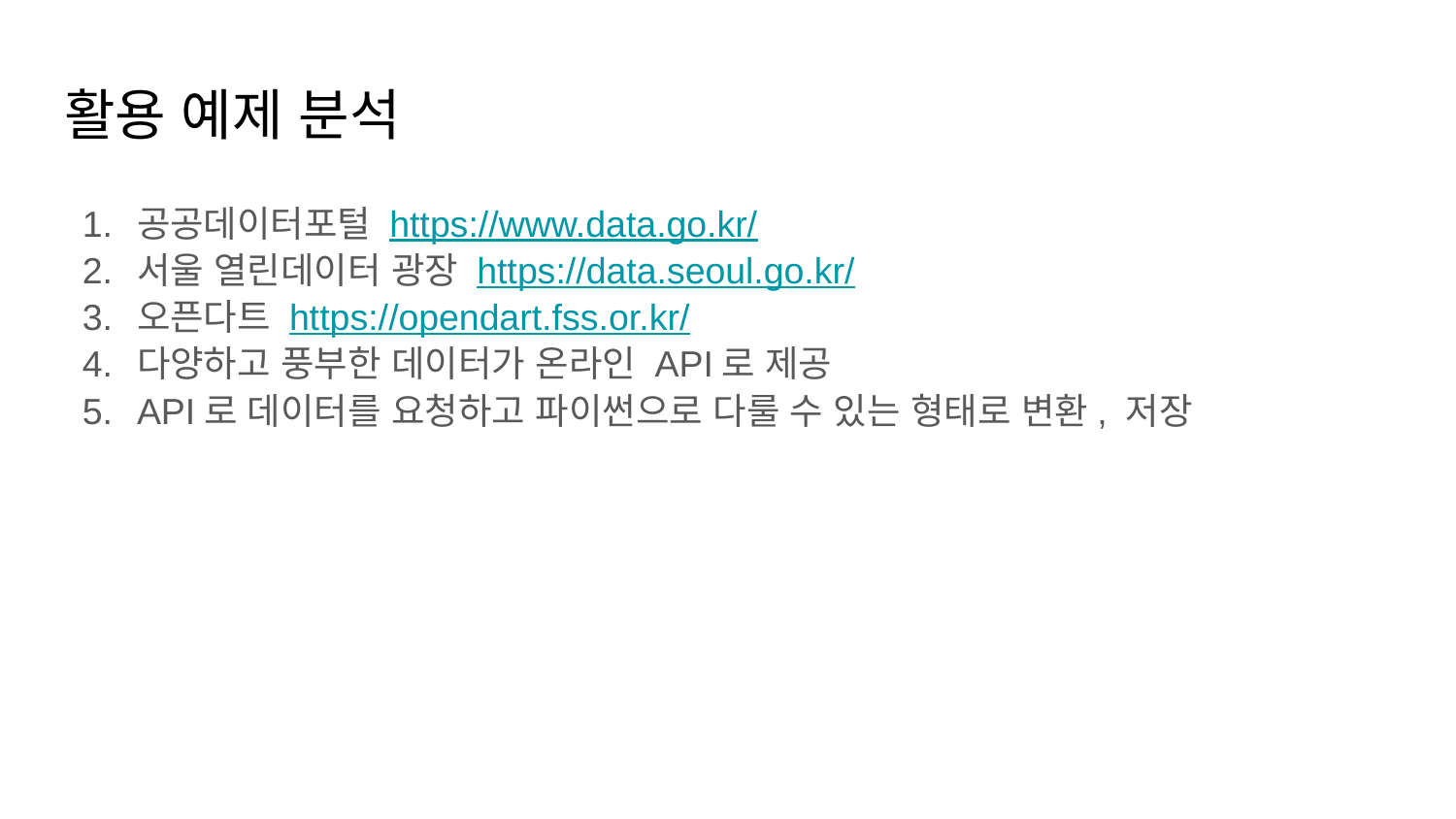

# 활용 예제 분석
공공데이터포털 https://www.data.go.kr/
서울 열린데이터 광장 https://data.seoul.go.kr/
오픈다트 https://opendart.fss.or.kr/
다양하고 풍부한 데이터가 온라인 API로 제공
API로 데이터를 요청하고 파이썬으로 다룰 수 있는 형태로 변환, 저장